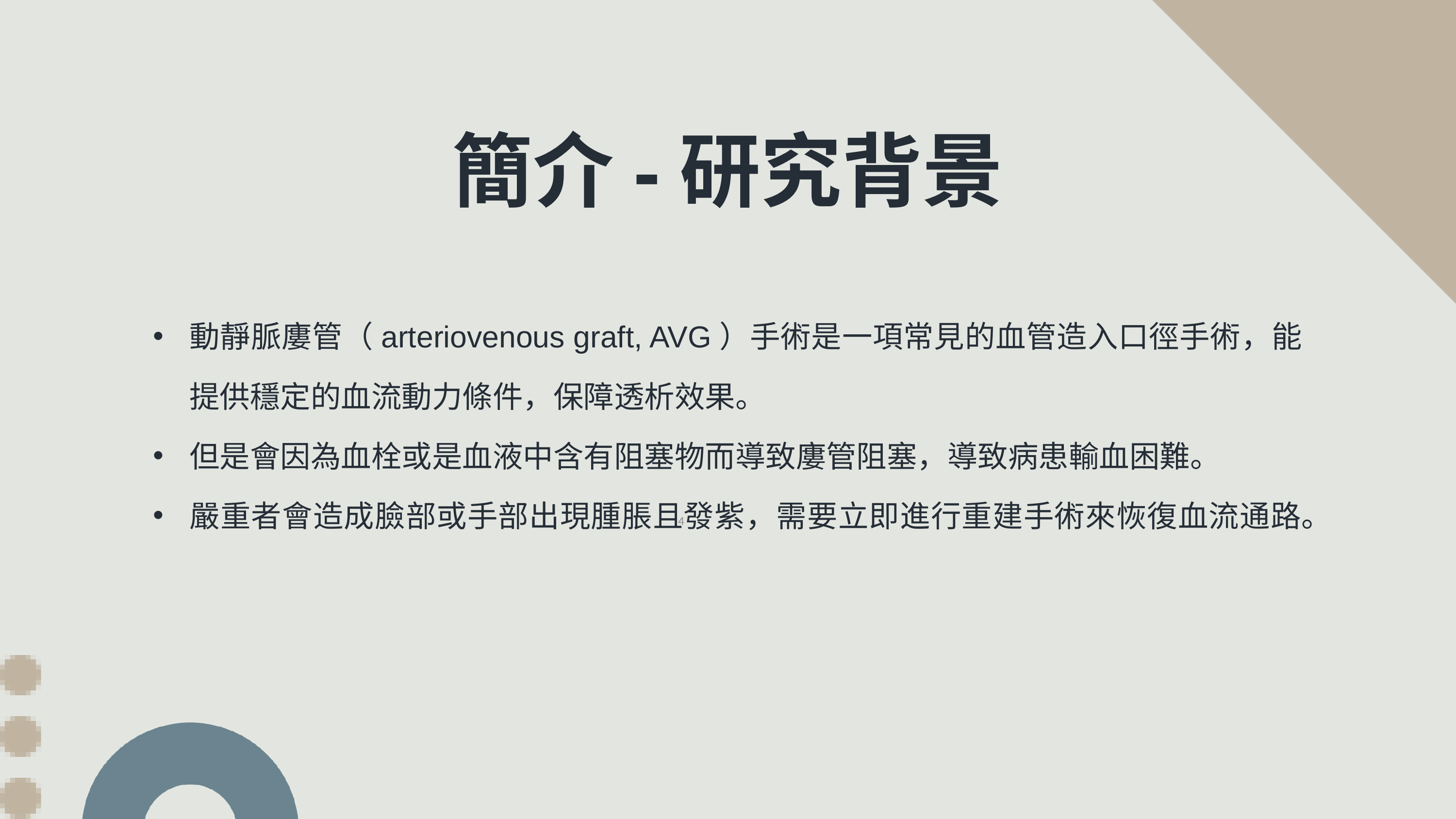

簡介-研究背景
動靜脈廔管（arteriovenous graft, AVG）手術是一項常見的血管造入口徑手術，能提供穩定的血流動力條件，保障透析效果。
但是會因為血栓或是血液中含有阻塞物而導致廔管阻塞，導致病患輸血困難。
嚴重者會造成臉部或手部出現腫脹且發紫，需要立即進行重建手術來恢復血流通路。

4